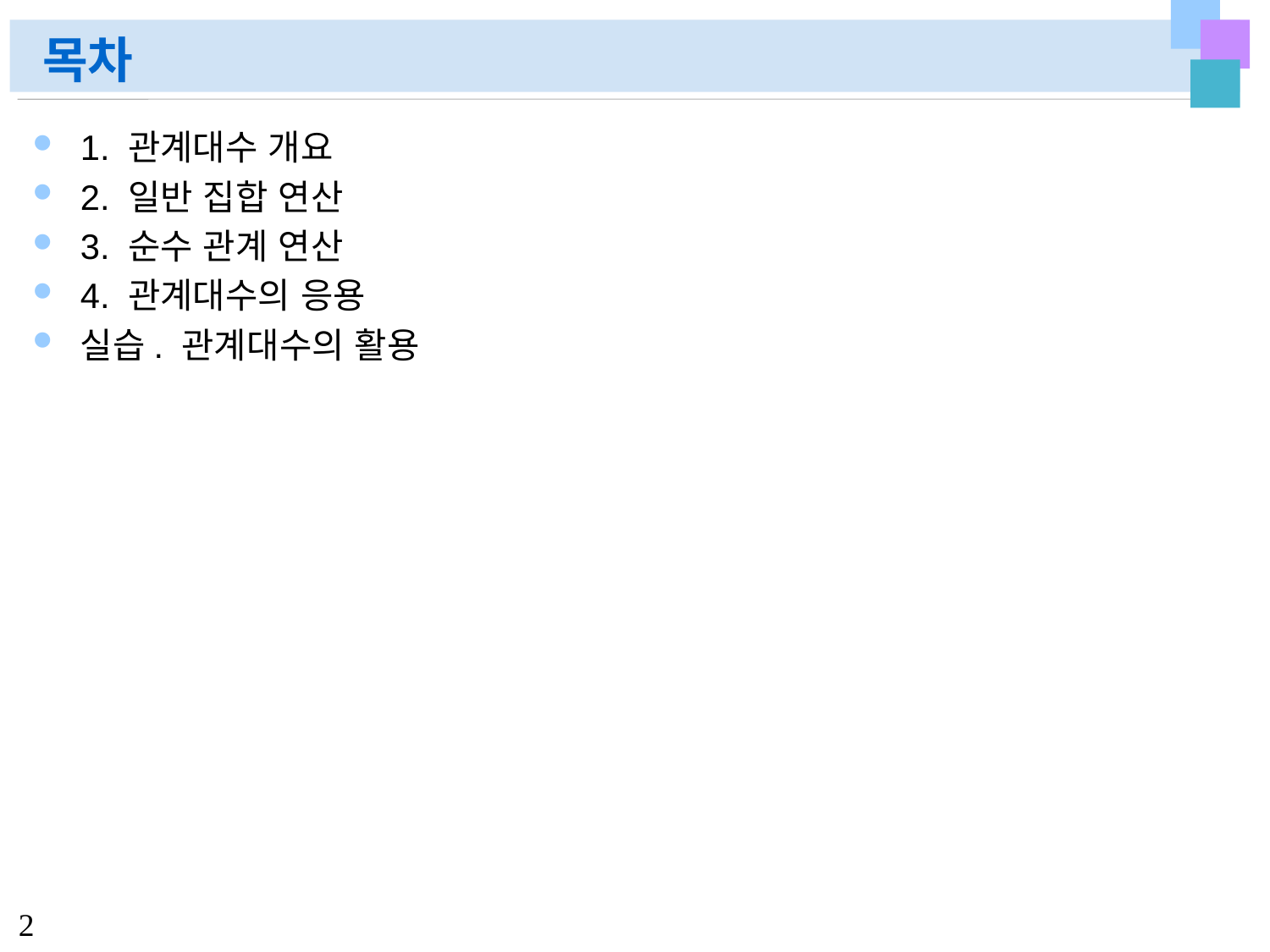

# 목차
1. 관계대수 개요
2. 일반 집합 연산
3. 순수 관계 연산
4. 관계대수의 응용
실습. 관계대수의 활용